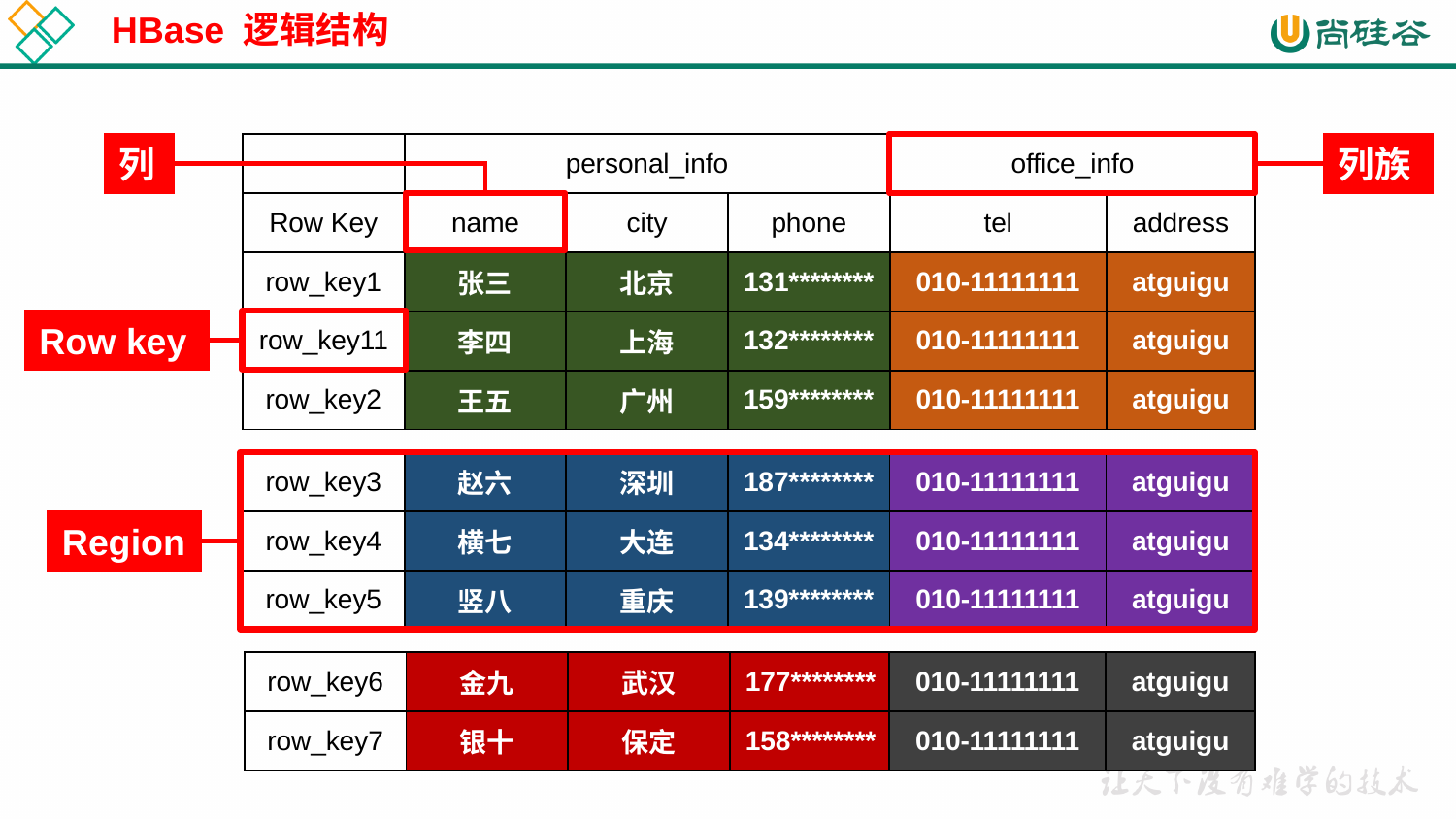

HBase 逻辑结构
列
|  | personal\_info |  |  |
| --- | --- | --- | --- |
| Row Key | name | city | phone |
| row\_key1 | 张三 | 北京 | 131\*\*\*\*\*\*\*\* |
| row\_key11 | 李四 | 上海 | 132\*\*\*\*\*\*\*\* |
| row\_key2 | 王五 | 广州 | 159\*\*\*\*\*\*\*\* |

| office\_info |  |
| --- | --- |
| tel | address |
| 010-11111111 | atguigu |
| 010-11111111 | atguigu |
| 010-11111111 | atguigu |
列族

Row key

| row\_key3 | 赵六 | 深圳 | 187\*\*\*\*\*\*\*\* |
| --- | --- | --- | --- |
| row\_key4 | 横七 | 大连 | 134\*\*\*\*\*\*\*\* |
| row\_key5 | 竖八 | 重庆 | 139\*\*\*\*\*\*\*\* |
| 010-11111111 | atguigu |
| --- | --- |
| 010-11111111 | atguigu |
| 010-11111111 | atguigu |
Region
| row\_key6 | 金九 | 武汉 | 177\*\*\*\*\*\*\*\* |
| --- | --- | --- | --- |
| row\_key7 | 银十 | 保定 | 158\*\*\*\*\*\*\*\* |
| 010-11111111 | atguigu |
| --- | --- |
| 010-11111111 | atguigu |